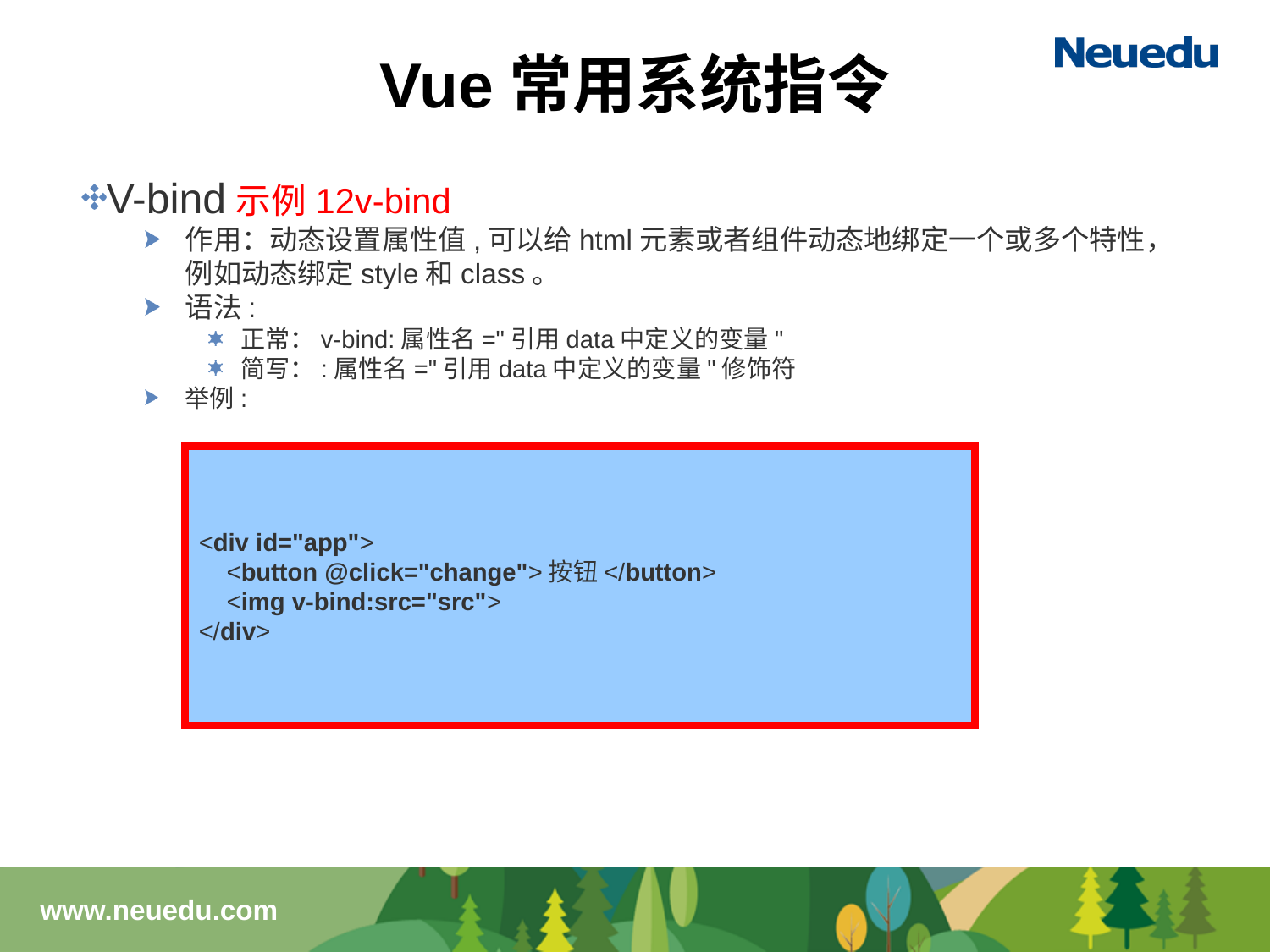

# Vue常用系统指令

V-bind示例12v-bind
作用：动态设置属性值,可以给html元素或者组件动态地绑定一个或多个特性，例如动态绑定style和class。
语法:
正常：v-bind:属性名="引用data中定义的变量"
简写：:属性名="引用data中定义的变量"修饰符
举例:

<div id="app">
    <button @click="change">按钮</button>
    <img v-bind:src="src">
</div>